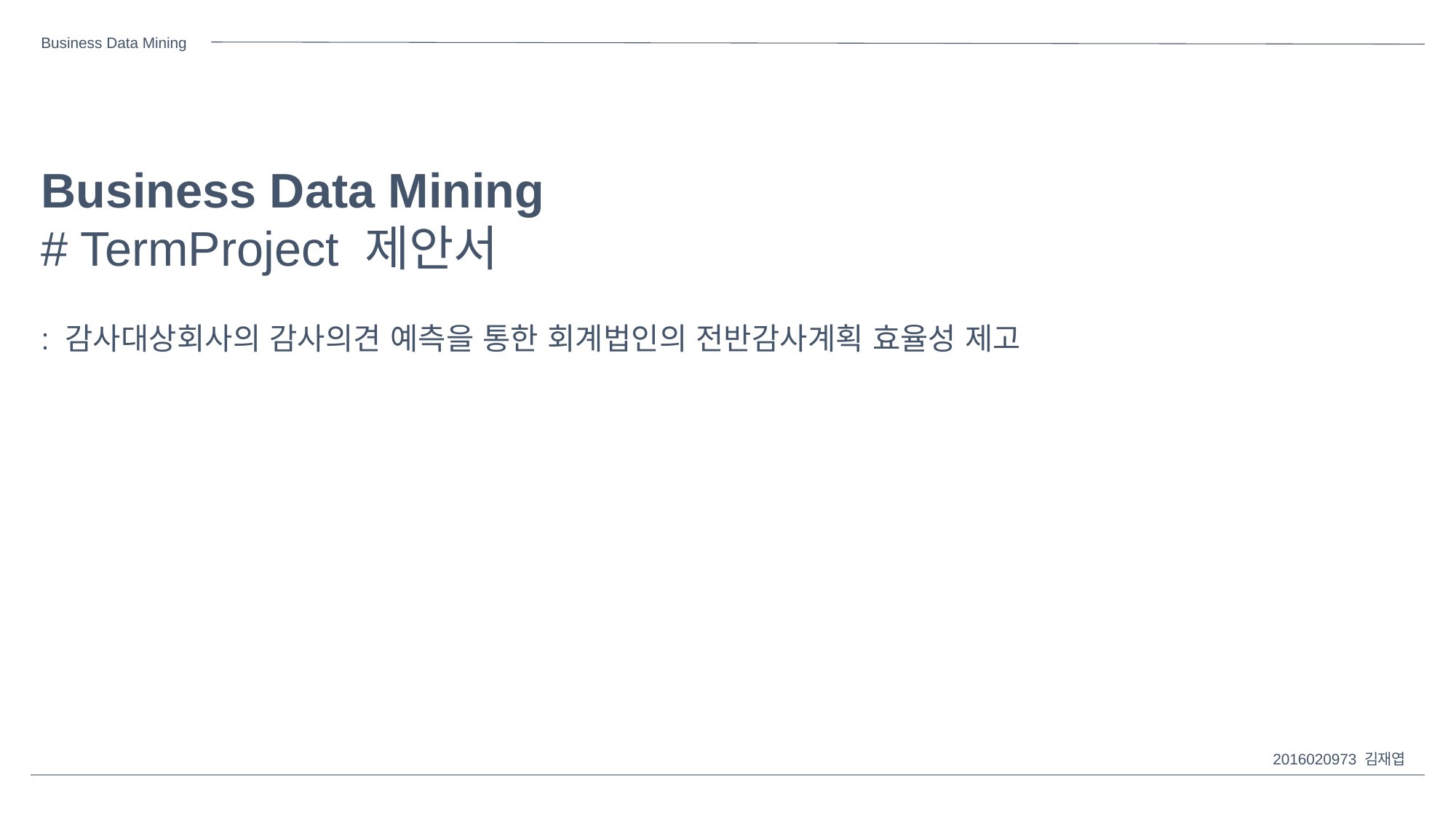

Business Data Mining
Business Data Mining # TermProject 제안서

: 감사대상회사의 감사의견 예측을 통한 회계법인의 전반감사계획 효율성 제고
2016020973 김재엽